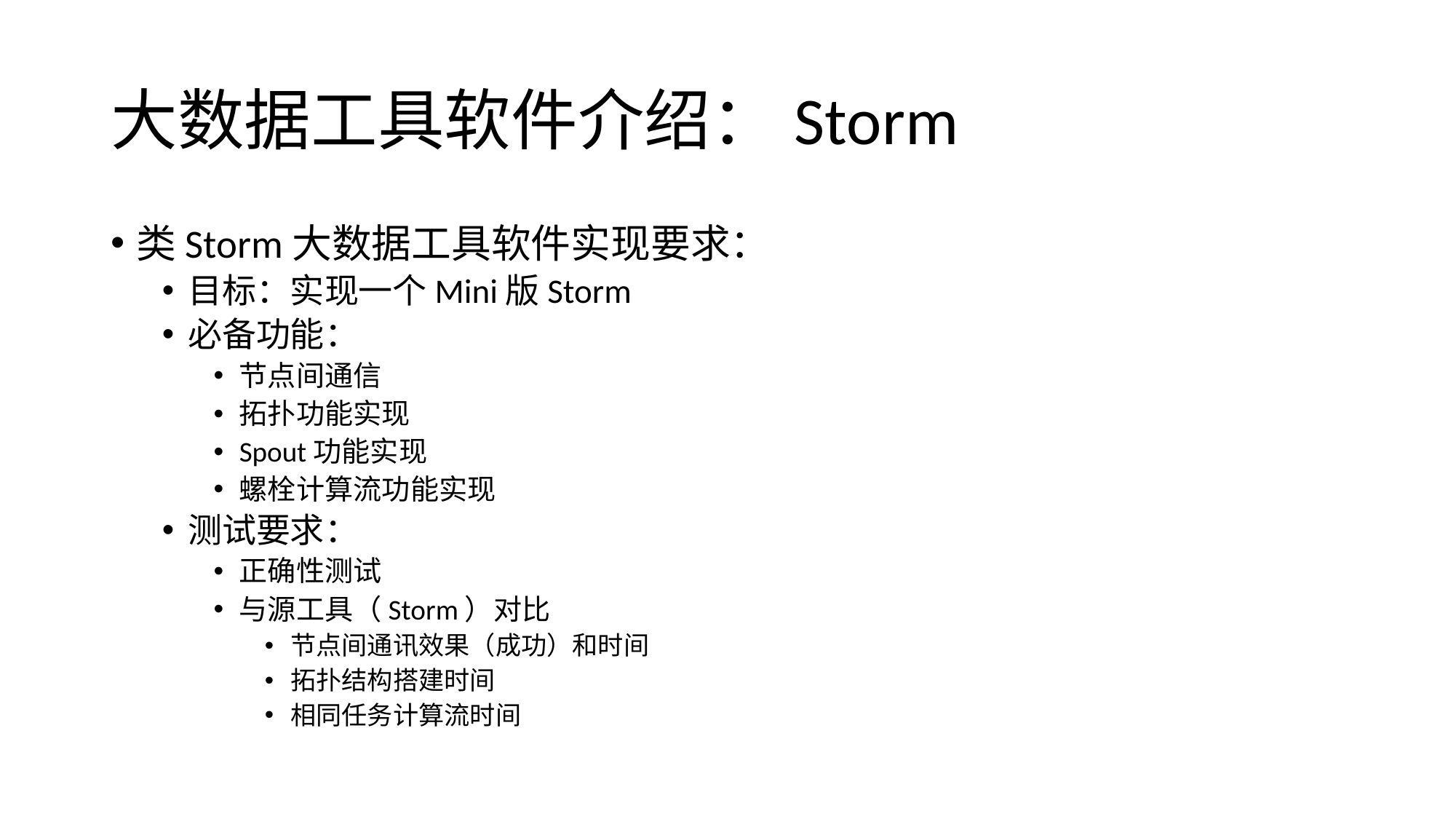

# 大数据工具软件介绍：Storm
类Storm大数据工具软件实现要求：
目标：实现一个Mini版Storm
必备功能：
节点间通信
拓扑功能实现
Spout功能实现
螺栓计算流功能实现
测试要求：
正确性测试
与源工具（Storm）对比
节点间通讯效果（成功）和时间
拓扑结构搭建时间
相同任务计算流时间